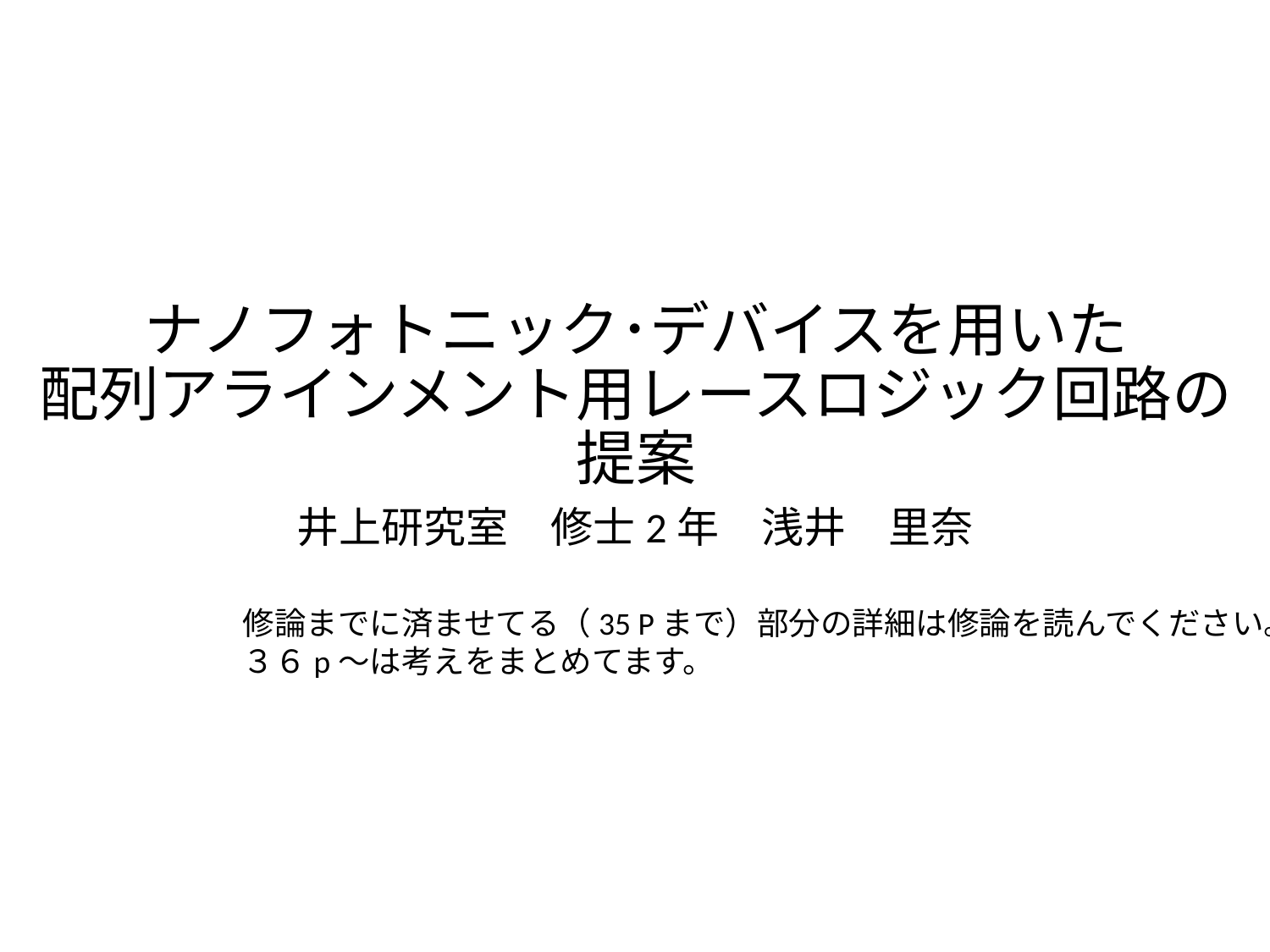

# ナノフォトニック･デバイスを用いた 配列アラインメント用レースロジック回路の提案
井上研究室　修士2年　浅井　里奈
修論までに済ませてる（35 Pまで）部分の詳細は修論を読んでください。
３６p〜は考えをまとめてます。